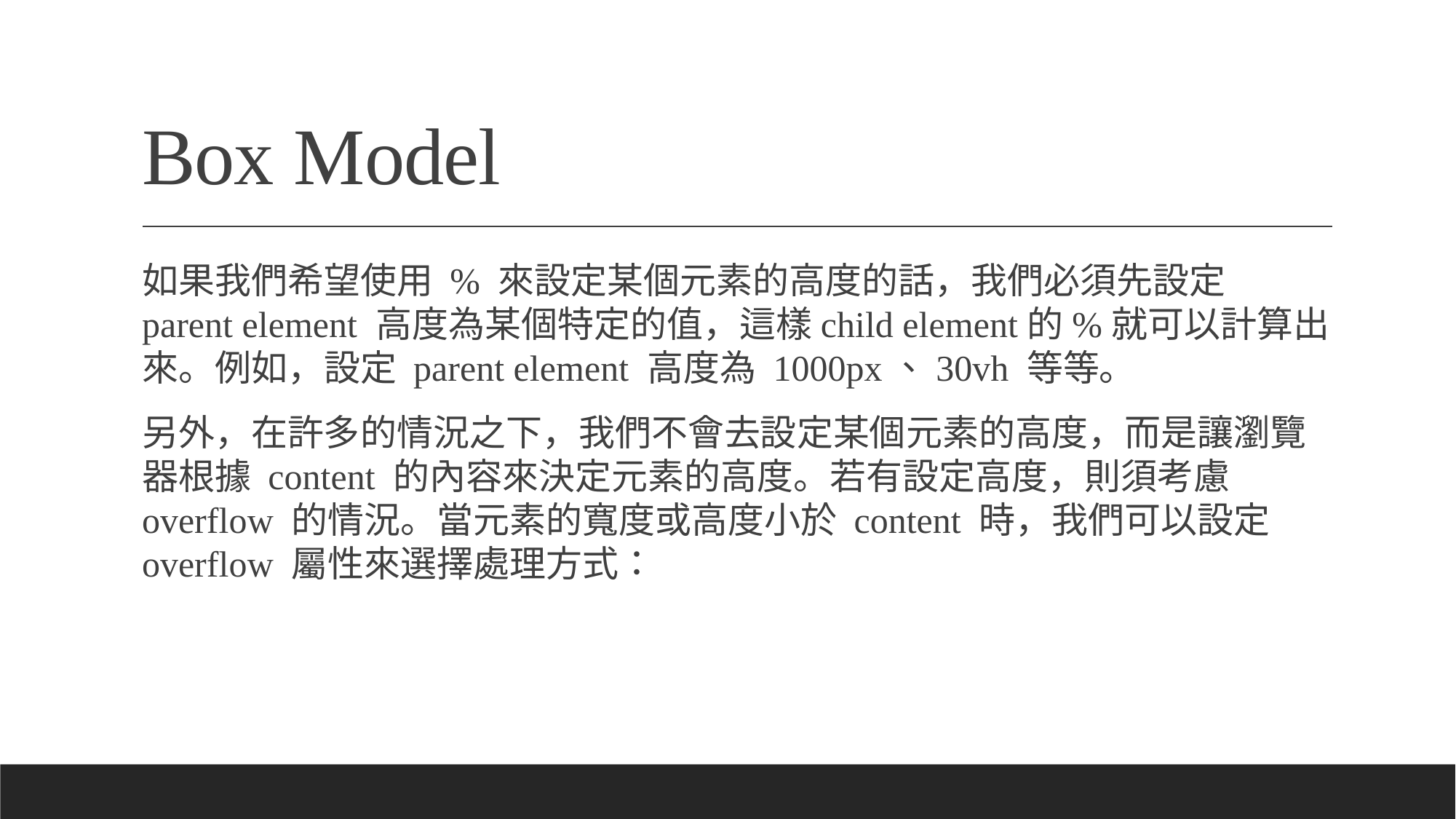

# Box Model
如果我們希望使用 % 來設定某個元素的高度的話，我們必須先設定 parent element 高度為某個特定的值，這樣child element的%就可以計算出來。例如，設定 parent element 高度為 1000px、30vh 等等。
另外，在許多的情況之下，我們不會去設定某個元素的高度，而是讓瀏覽器根據 content 的內容來決定元素的高度。若有設定高度，則須考慮 overflow 的情況。當元素的寬度或高度小於 content 時，我們可以設定 overflow 屬性來選擇處理方式：